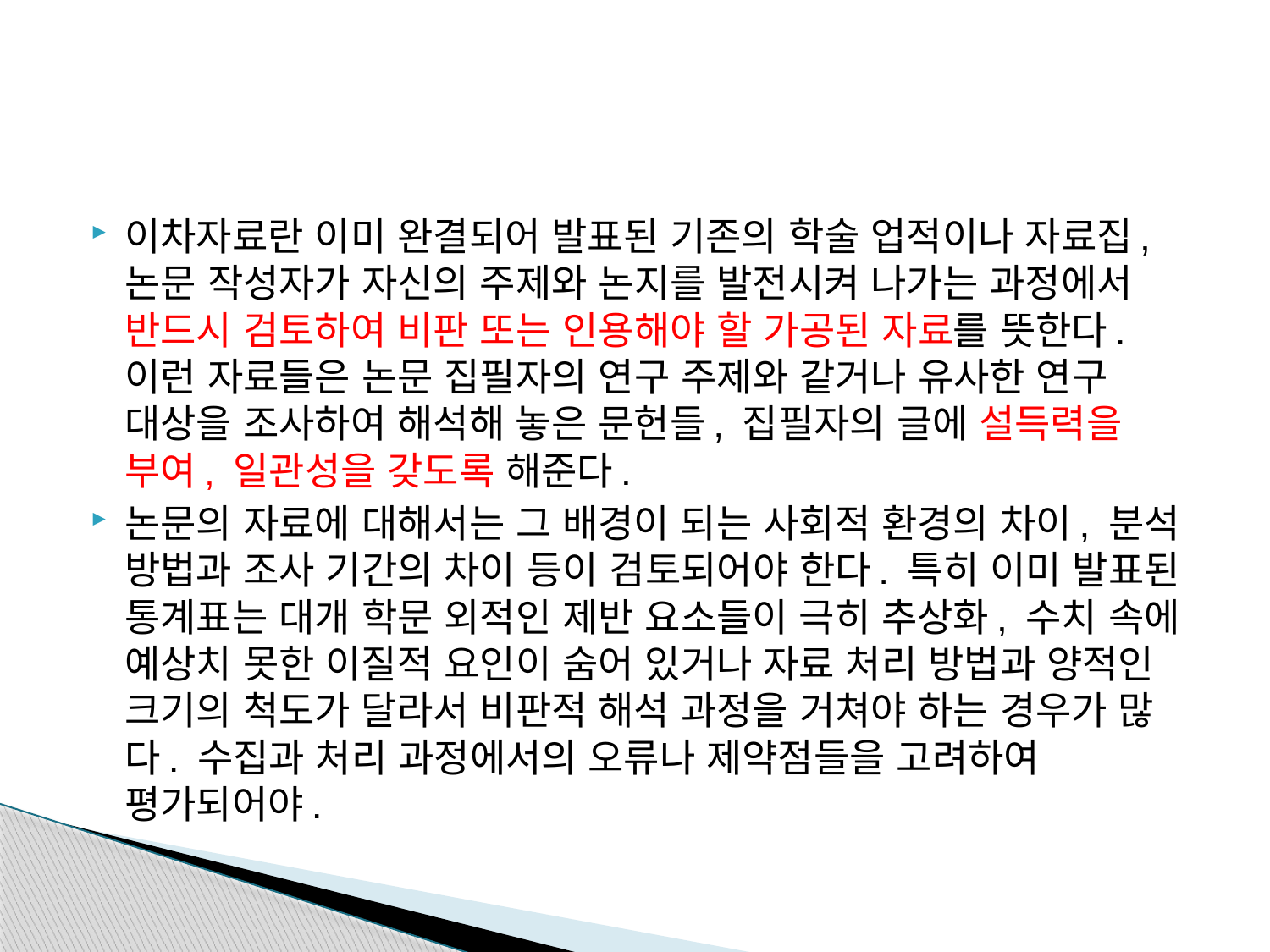

#
이차자료란 이미 완결되어 발표된 기존의 학술 업적이나 자료집, 논문 작성자가 자신의 주제와 논지를 발전시켜 나가는 과정에서 반드시 검토하여 비판 또는 인용해야 할 가공된 자료를 뜻한다. 이런 자료들은 논문 집필자의 연구 주제와 같거나 유사한 연구 대상을 조사하여 해석해 놓은 문헌들, 집필자의 글에 설득력을 부여, 일관성을 갖도록 해준다.
논문의 자료에 대해서는 그 배경이 되는 사회적 환경의 차이, 분석 방법과 조사 기간의 차이 등이 검토되어야 한다. 특히 이미 발표된 통계표는 대개 학문 외적인 제반 요소들이 극히 추상화, 수치 속에 예상치 못한 이질적 요인이 숨어 있거나 자료 처리 방법과 양적인 크기의 척도가 달라서 비판적 해석 과정을 거쳐야 하는 경우가 많다. 수집과 처리 과정에서의 오류나 제약점들을 고려하여 평가되어야.